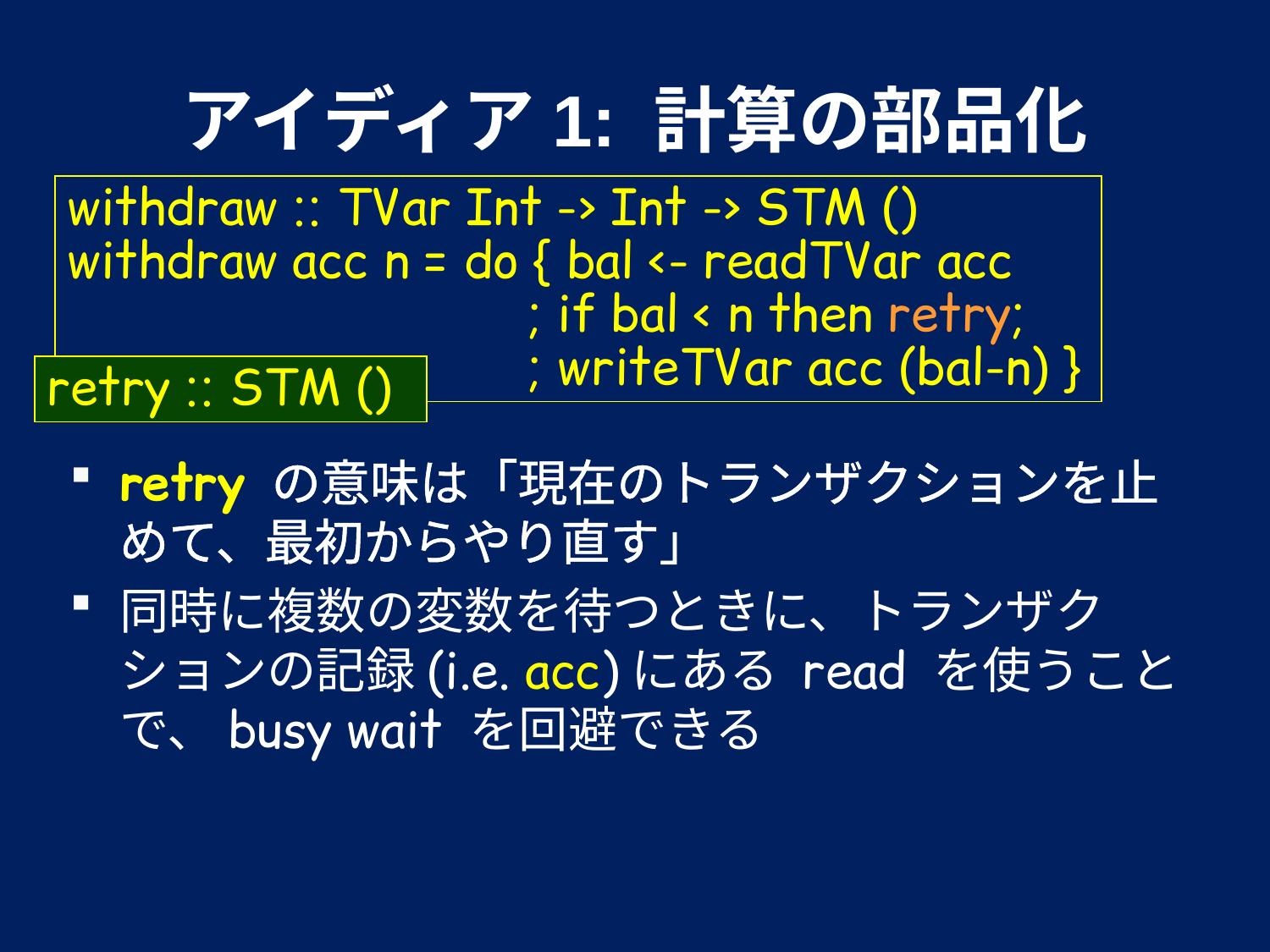

# アイディア1: 計算の部品化
withdraw :: TVar Int -> Int -> STM ()
withdraw acc n = do { bal <- readTVar acc
	; if bal < n then retry;
	; writeTVar acc (bal-n) }
retry :: STM ()
retry の意味は「現在のトランザクションを止めて、最初からやり直す」
同時に複数の変数を待つときに、トランザクションの記録(i.e. acc)にある read を使うことで、busy wait を回避できる